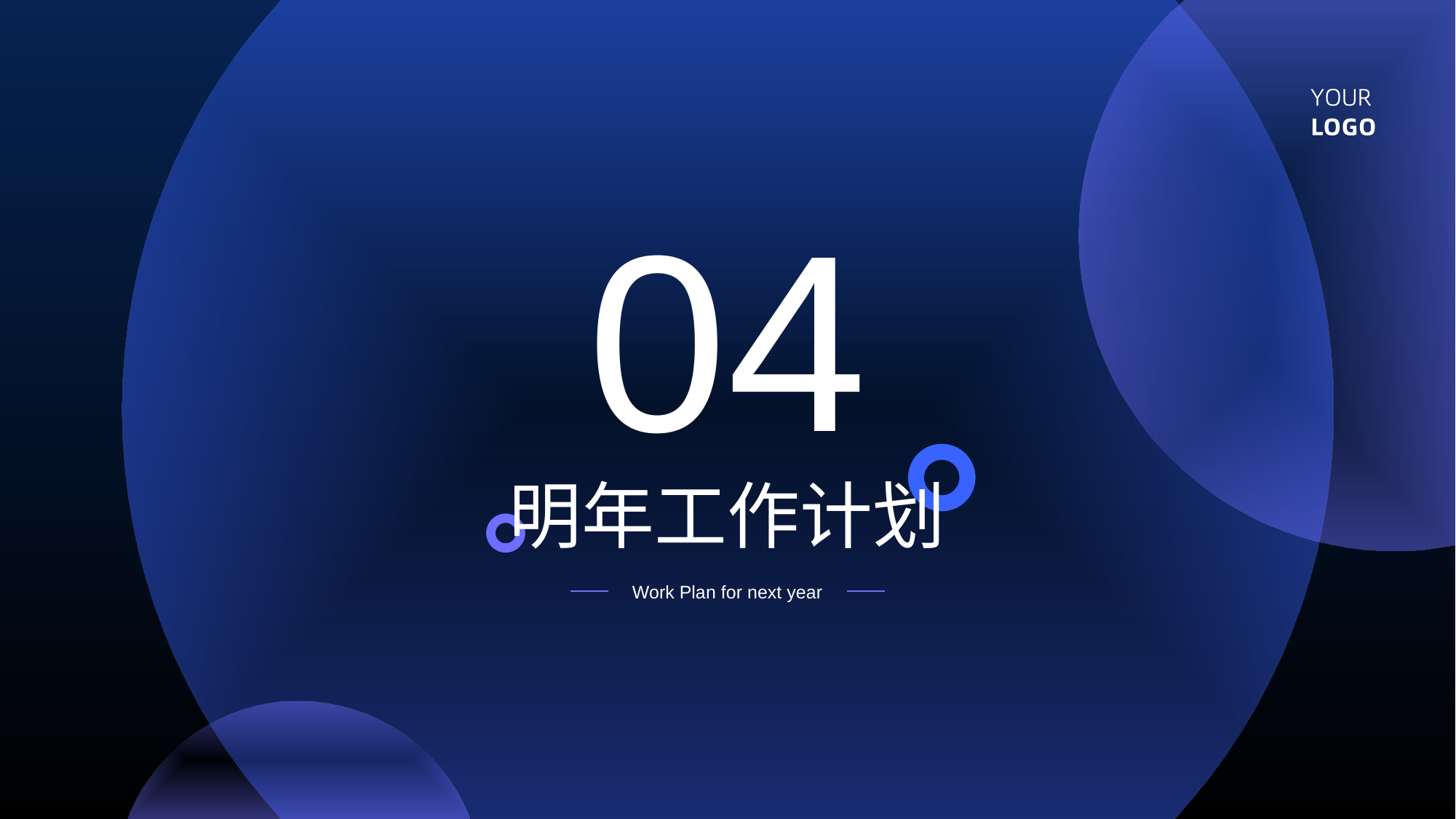

04

明年工作计划

Work Plan for next year